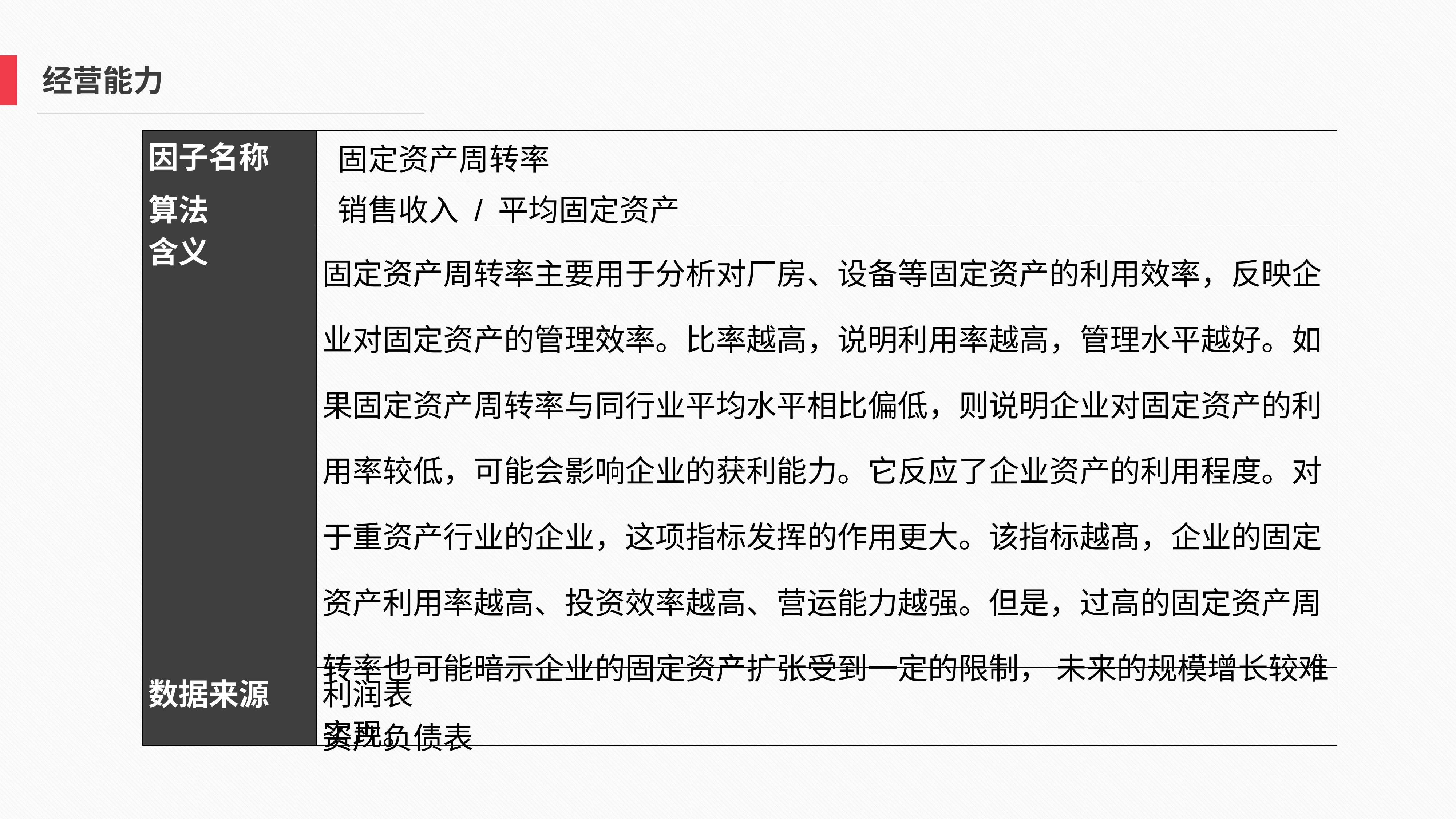

经营能力
| 因子名称 | 固定资产周转率 |
| --- | --- |
| 算法 | 销售收入 / 平均固定资产 |
| 含义 | 固定资产周转率主要用于分析对厂房、设备等固定资产的利用效率，反映企业对固定资产的管理效率。比率越高，说明利用率越高，管理水平越好。如果固定资产周转率与同行业平均水平相比偏低，则说明企业对固定资产的利用率较低，可能会影响企业的获利能力。它反应了企业资产的利用程度。对于重资产行业的企业，这项指标发挥的作用更大。该指标越髙，企业的固定资产利用率越高、投资效率越高、营运能力越强。但是，过高的固定资产周转率也可能暗示企业的固定资产扩张受到一定的限制， 未来的规模增长较难实现。 |
| 数据来源 | 利润表 资产负债表 |